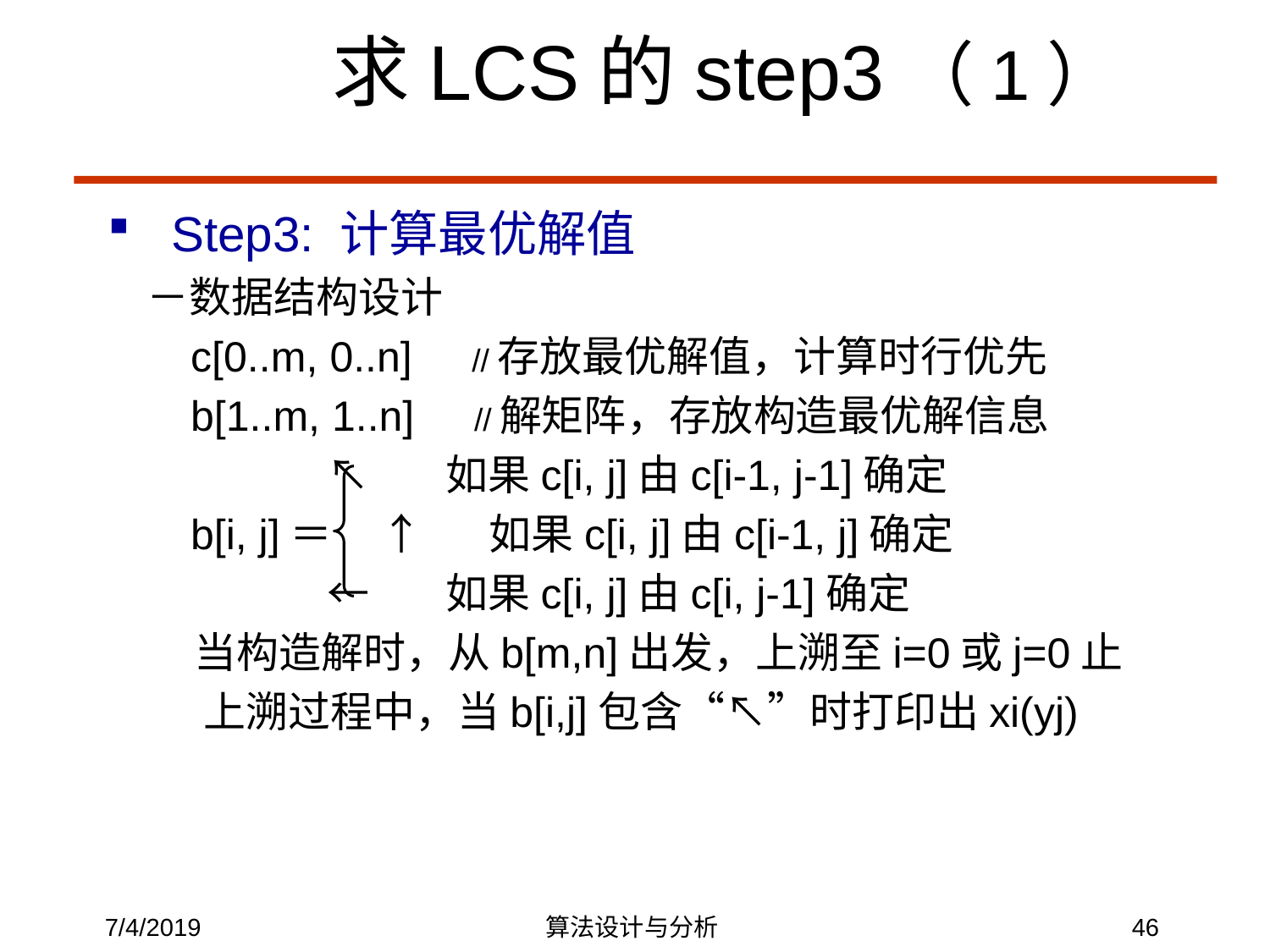

求LCS的step3（1）
Step3: 计算最优解值
   －数据结构设计
       c[0..m, 0..n]     //存放最优解值，计算时行优先
       b[1..m, 1..n]     //解矩阵，存放构造最优解信息
                       ↖       如果c[i, j]由c[i-1, j-1]确定
       b[i, j]＝     ↑       如果c[i, j]由c[i-1, j]确定
                       ←       如果c[i, j]由c[i, j-1]确定
        当构造解时，从b[m,n]出发，上溯至i=0或j=0止
         上溯过程中，当b[i,j]包含“↖”时打印出xi(yj)

7/4/2019
算法设计与分析
46